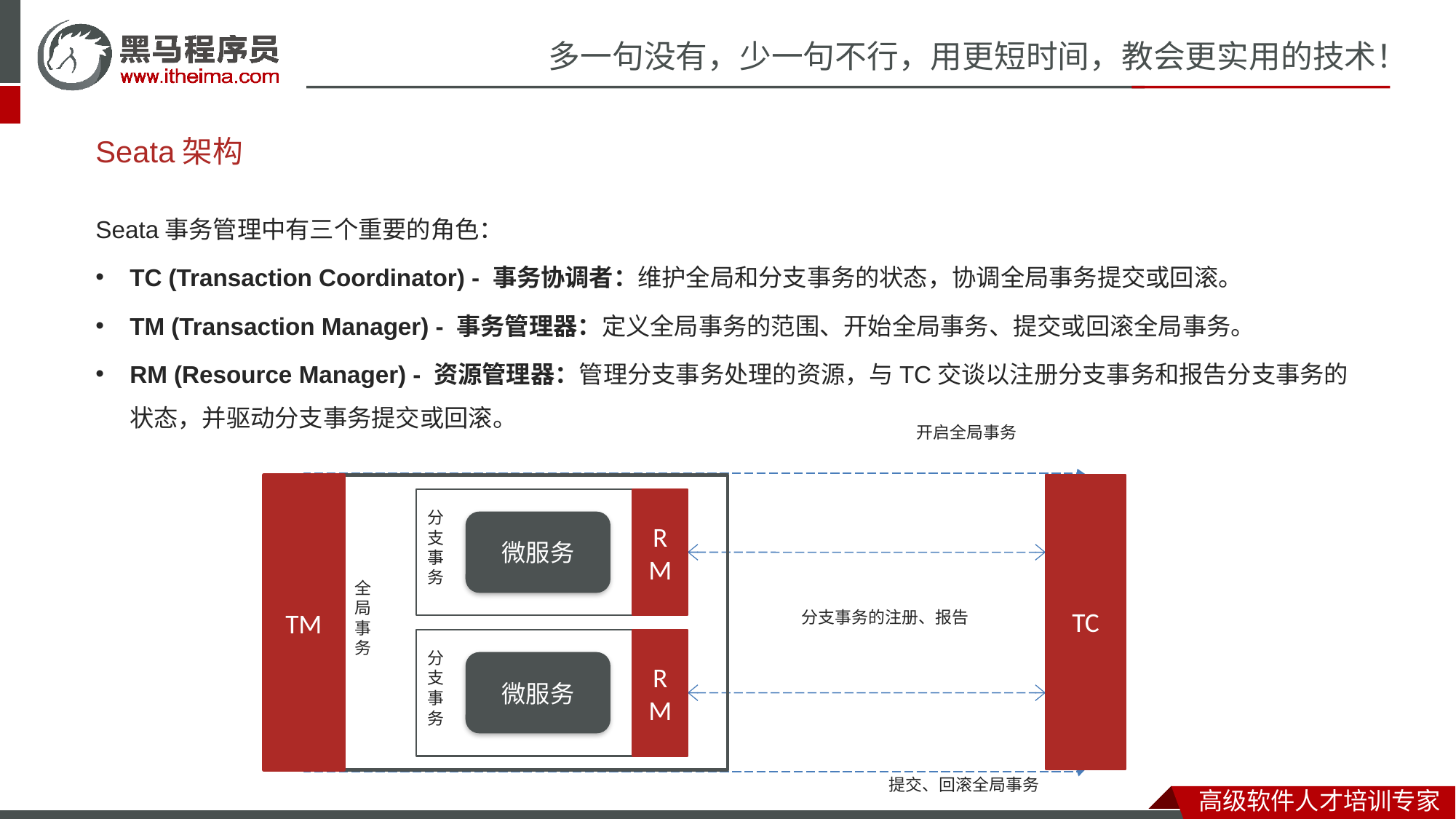

# Seata架构
Seata事务管理中有三个重要的角色：
TC (Transaction Coordinator) - 事务协调者：维护全局和分支事务的状态，协调全局事务提交或回滚。
TM (Transaction Manager) - 事务管理器：定义全局事务的范围、开始全局事务、提交或回滚全局事务。
RM (Resource Manager) - 资源管理器：管理分支事务处理的资源，与TC交谈以注册分支事务和报告分支事务的状态，并驱动分支事务提交或回滚。
开启全局事务
TC
TM

RM
微服务

RM
微服务
分
支
事
务
全
局
事
务
分
支
事
务
分支事务的注册、报告
提交、回滚全局事务